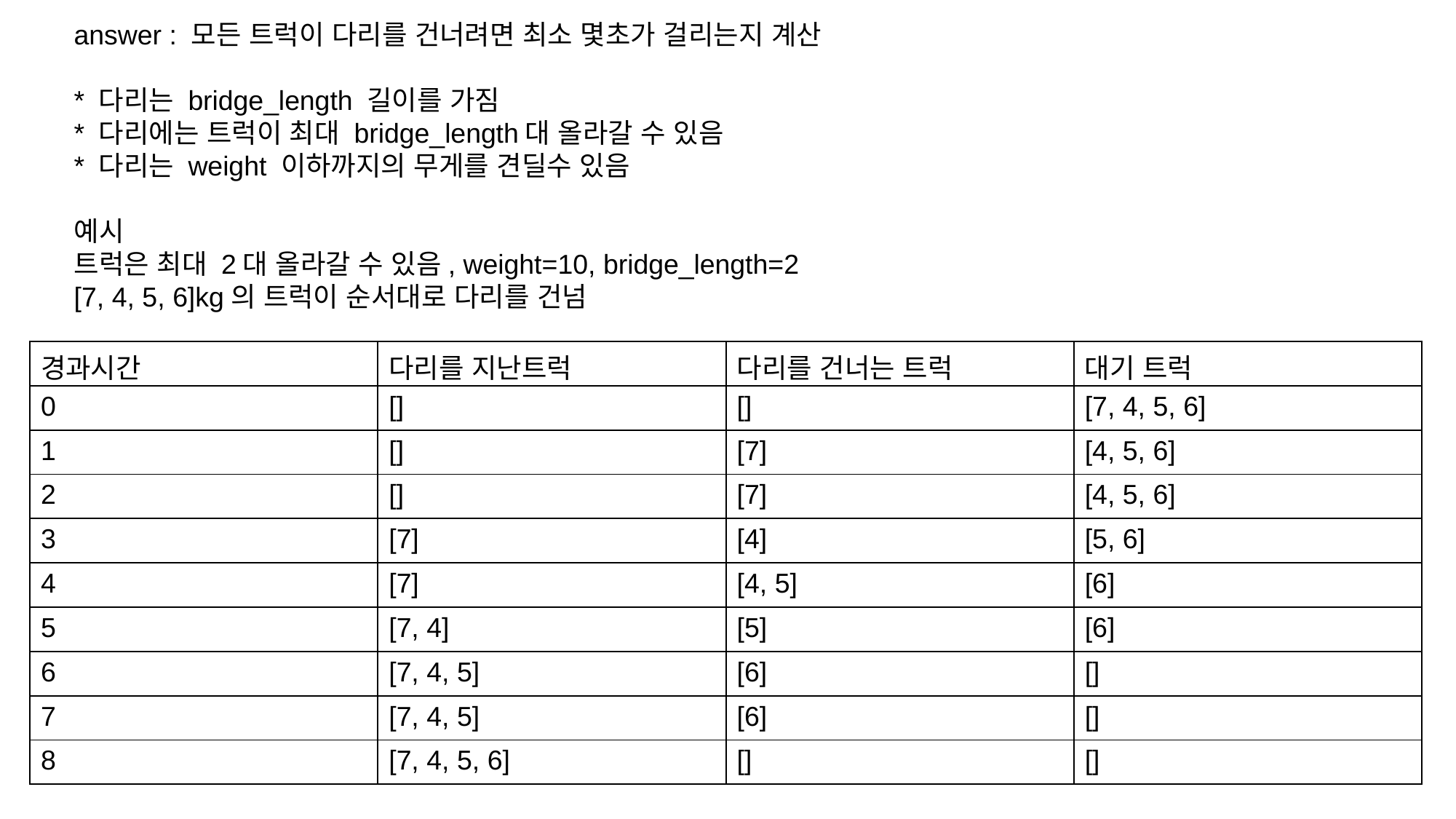

answer : 모든 트럭이 다리를 건너려면 최소 몇초가 걸리는지 계산

* 다리는 bridge_length 길이를 가짐
* 다리에는 트럭이 최대 bridge_length대 올라갈 수 있음
* 다리는 weight 이하까지의 무게를 견딜수 있음

예시
트럭은 최대 2대 올라갈 수 있음, weight=10, bridge_length=2
[7, 4, 5, 6]kg의 트럭이 순서대로 다리를 건넘
| 경과시간 | 다리를 지난트럭 | 다리를 건너는 트럭 | 대기 트럭 |
| --- | --- | --- | --- |
| 0 | [] | [] | [7, 4, 5, 6] |
| 1 | [] | [7] | [4, 5, 6] |
| 2 | [] | [7] | [4, 5, 6] |
| 3 | [7] | [4] | [5, 6] |
| 4 | [7] | [4, 5] | [6] |
| 5 | [7, 4] | [5] | [6] |
| 6 | [7, 4, 5] | [6] | [] |
| 7 | [7, 4, 5] | [6] | [] |
| 8 | [7, 4, 5, 6] | [] | [] |